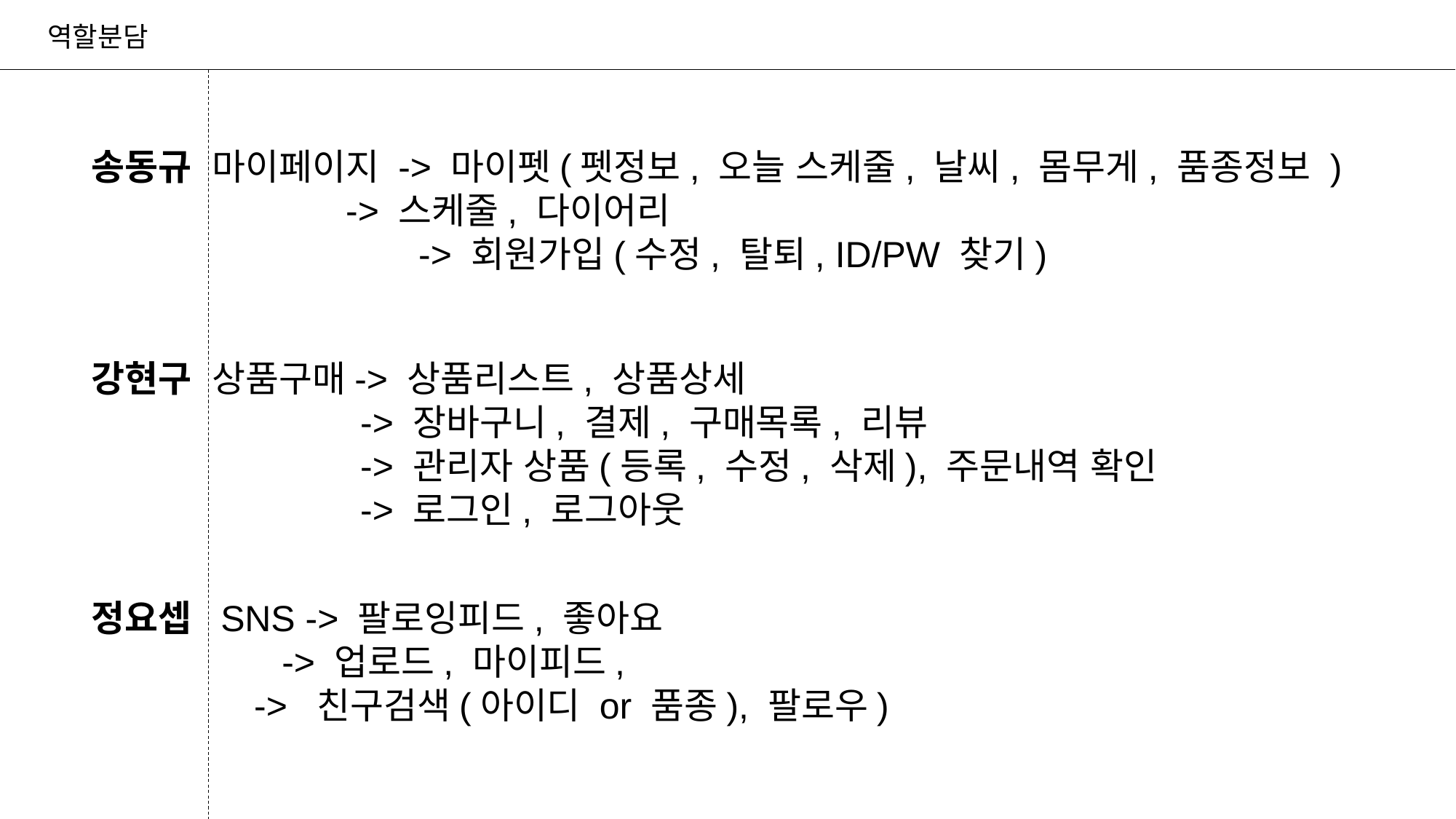

역할분담
송동규  마이페이지 -> 마이펫(펫정보, 오늘 스케줄, 날씨, 몸무게, 품종정보 )
                         -> 스케줄, 다이어리
			-> 회원가입(수정, 탈퇴, ID/PW 찾기)
강현구  상품구매-> 상품리스트, 상품상세
		     -> 장바구니, 결제, 구매목록, 리뷰
		     -> 관리자 상품(등록, 수정, 삭제), 주문내역 확인
		     -> 로그인, 로그아웃
정요셉  SNS -> 팔로잉피드, 좋아요
	        -> 업로드, 마이피드,
                ->  친구검색(아이디 or 품종), 팔로우)